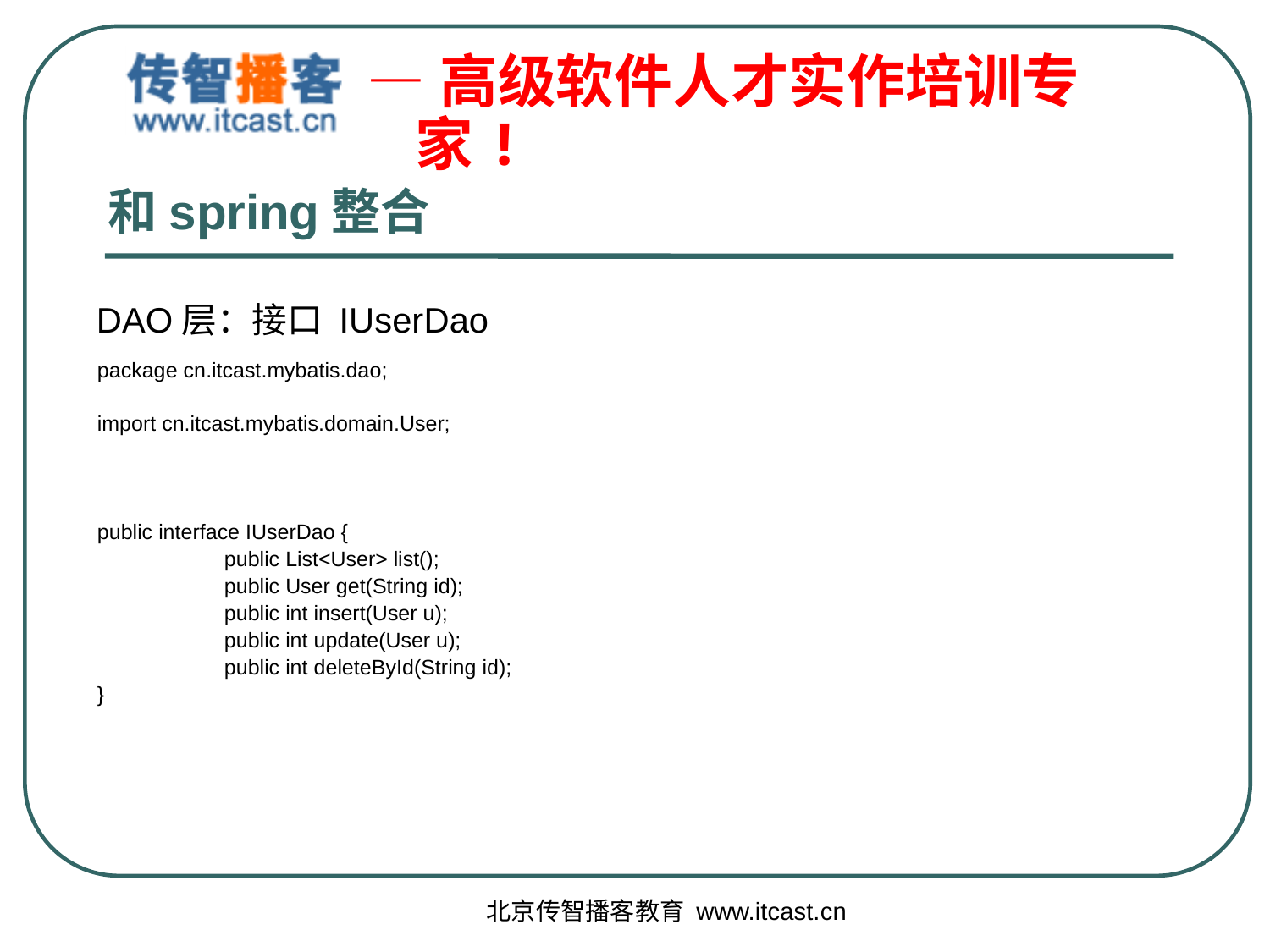

# 和spring整合
DAO层：接口 IUserDao
package cn.itcast.mybatis.dao;

import cn.itcast.mybatis.domain.User;

public interface IUserDao {
	public List<User> list();
	public User get(String id);
	public int insert(User u);
	public int update(User u);
	public int deleteById(String id);
}
北京传智播客教育 www.itcast.cn